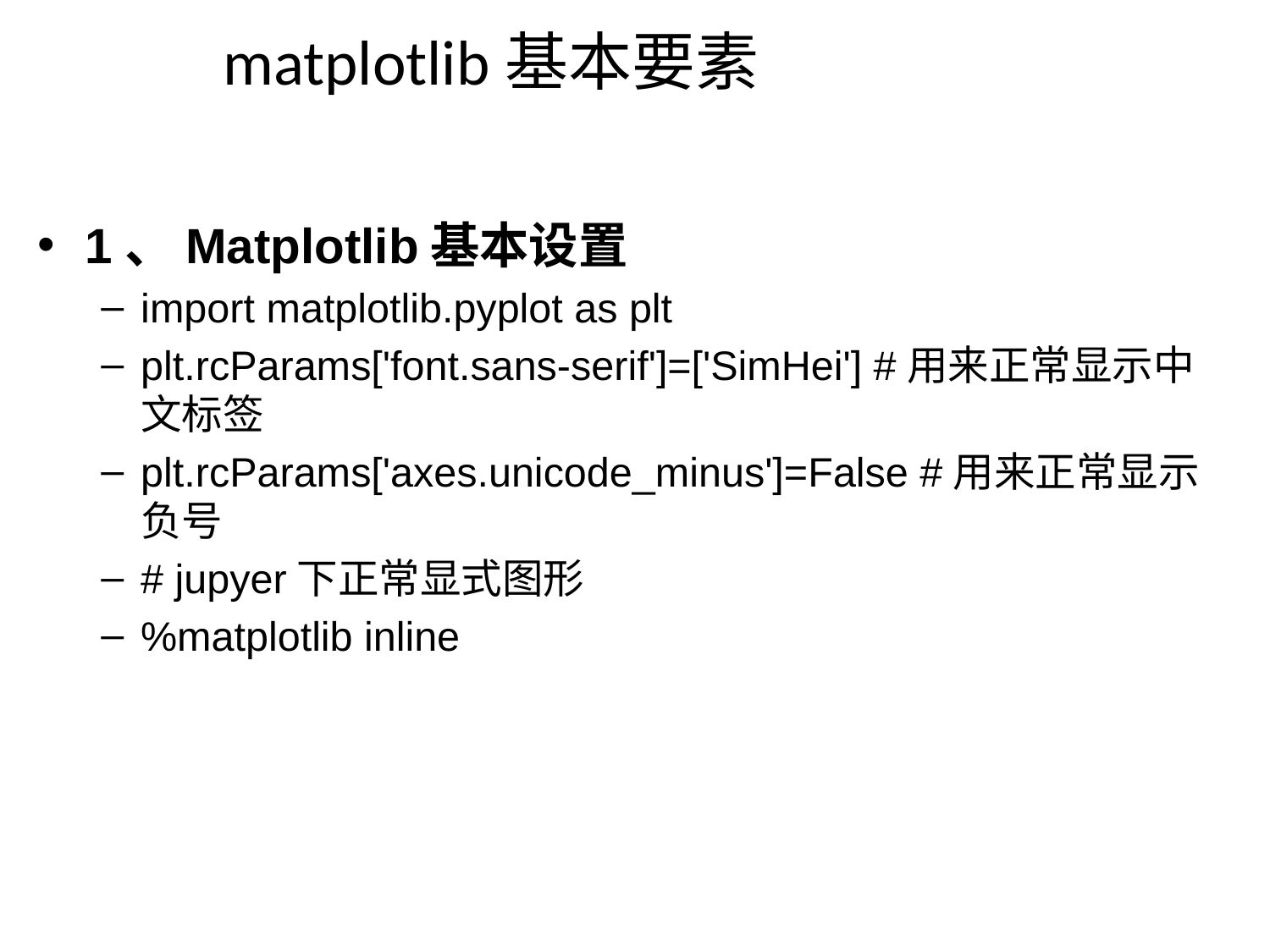

# matplotlib基本要素

1、Matplotlib基本设置
import matplotlib.pyplot as plt
plt.rcParams['font.sans-serif']=['SimHei'] #用来正常显示中文标签
plt.rcParams['axes.unicode_minus']=False #用来正常显示负号
# jupyer下正常显式图形
%matplotlib inline